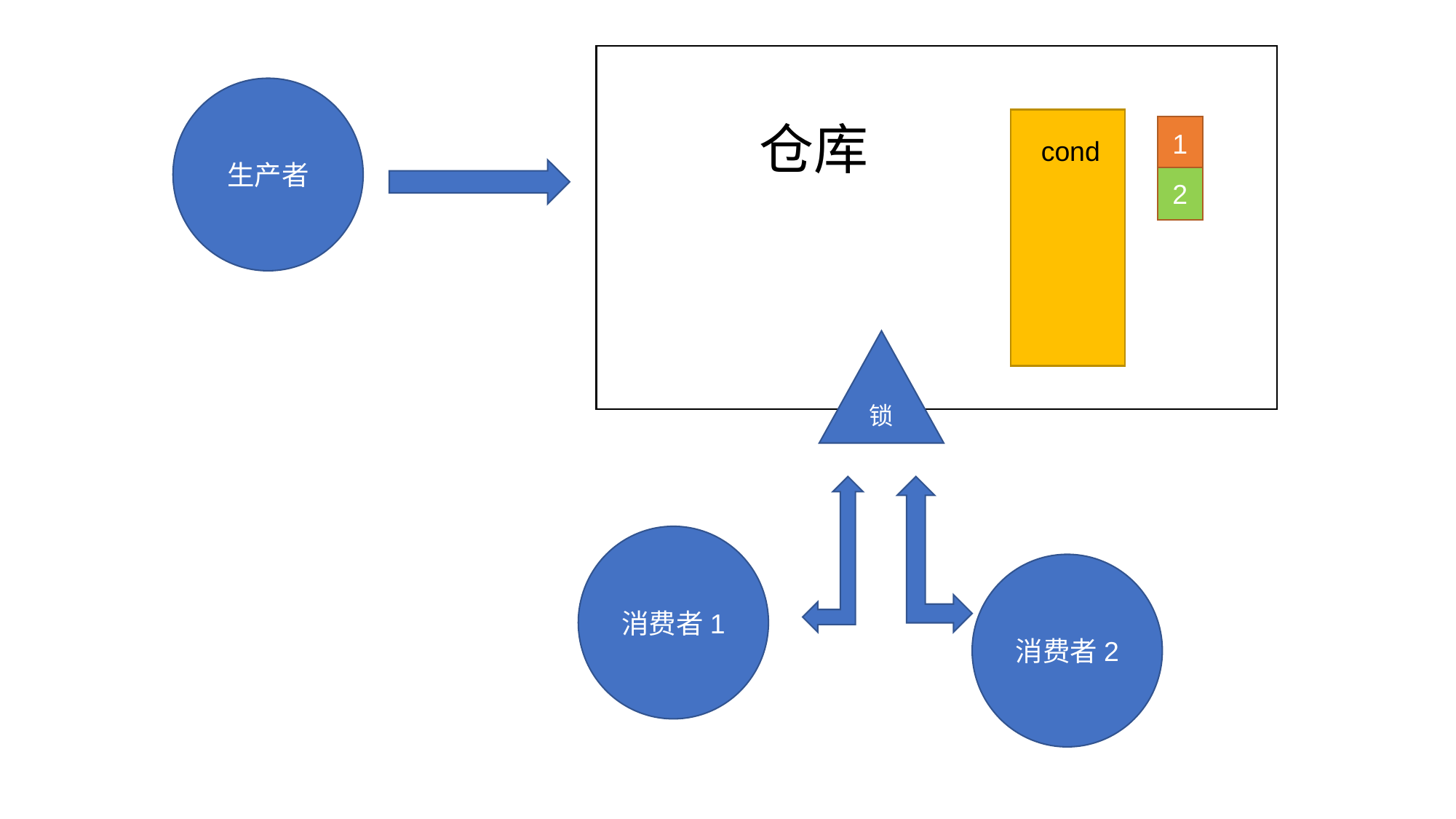

生产者

仓库
1
cond

2
锁

消费者1
消费者2